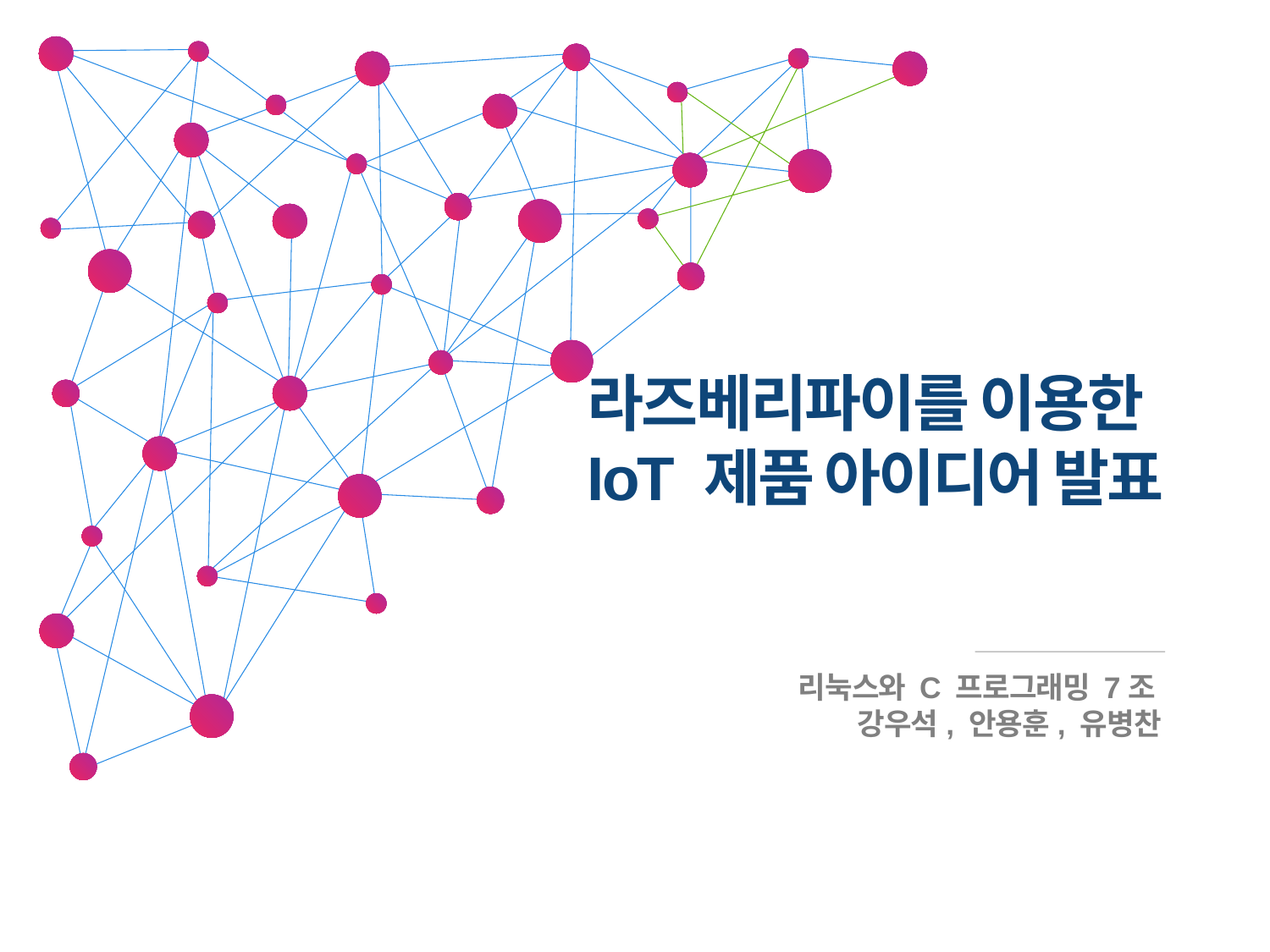

라즈베리파이를 이용한
IoT 제품 아이디어 발표

리눅스와 C 프로그래밍 7조
강우석, 안용훈, 유병찬